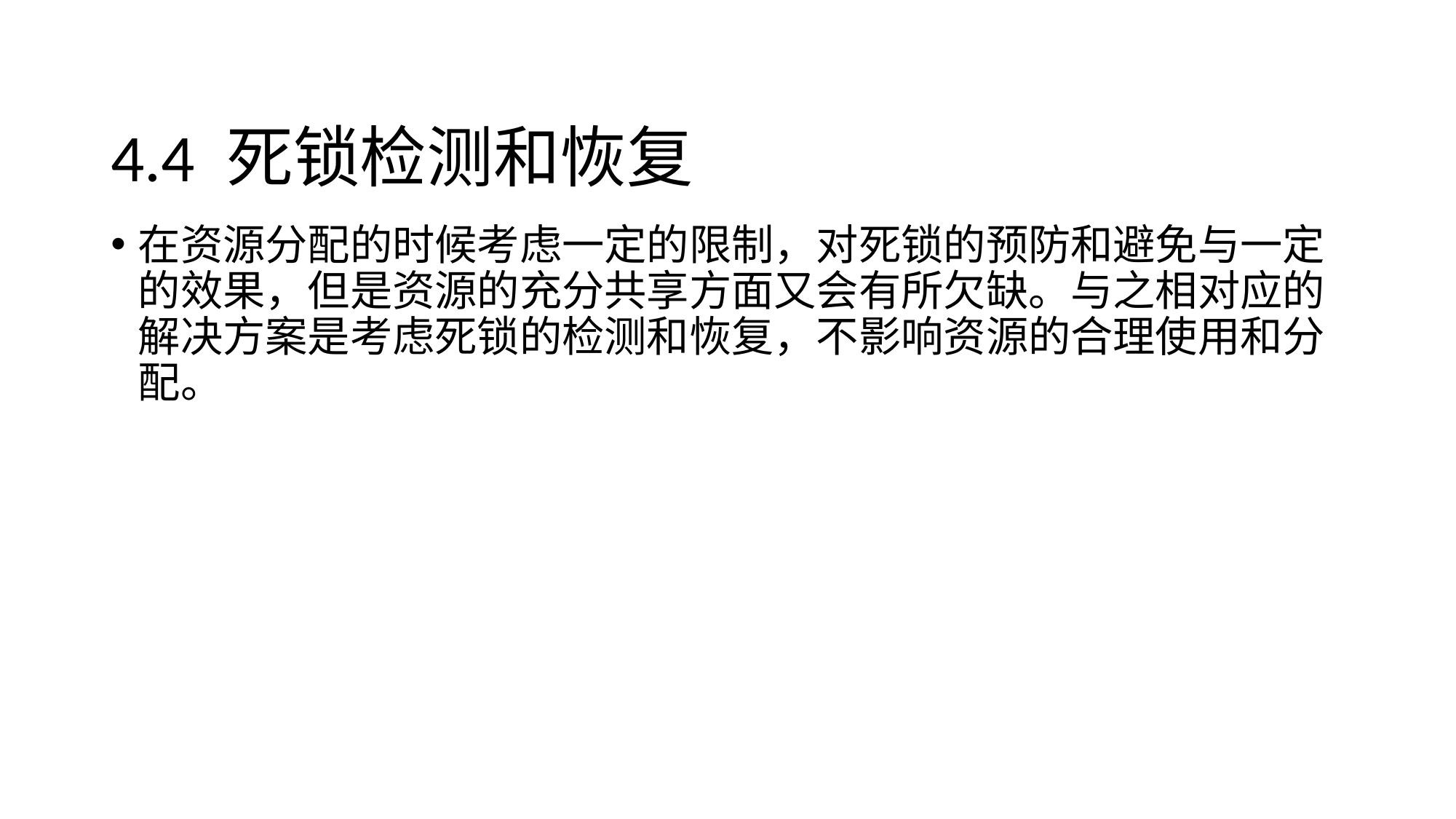

# 4.4 死锁检测和恢复
在资源分配的时候考虑一定的限制，对死锁的预防和避免与一定的效果，但是资源的充分共享方面又会有所欠缺。与之相对应的解决方案是考虑死锁的检测和恢复，不影响资源的合理使用和分配。
1